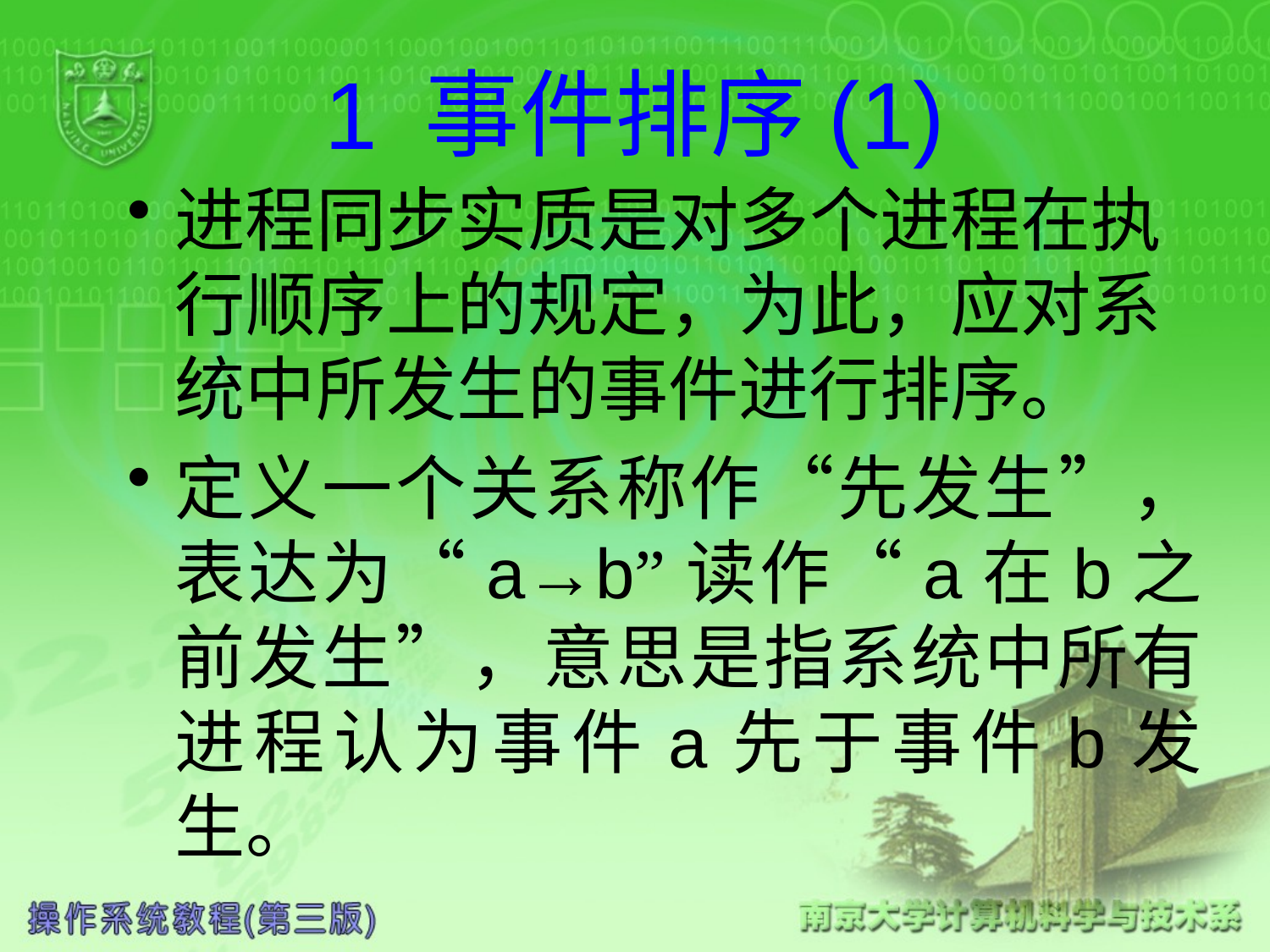

# 1 事件排序(1)
进程同步实质是对多个进程在执行顺序上的规定，为此，应对系统中所发生的事件进行排序。
定义一个关系称作“先发生”，表达为“a→b”读作“a在b之前发生”，意思是指系统中所有进程认为事件a先于事件b发生。